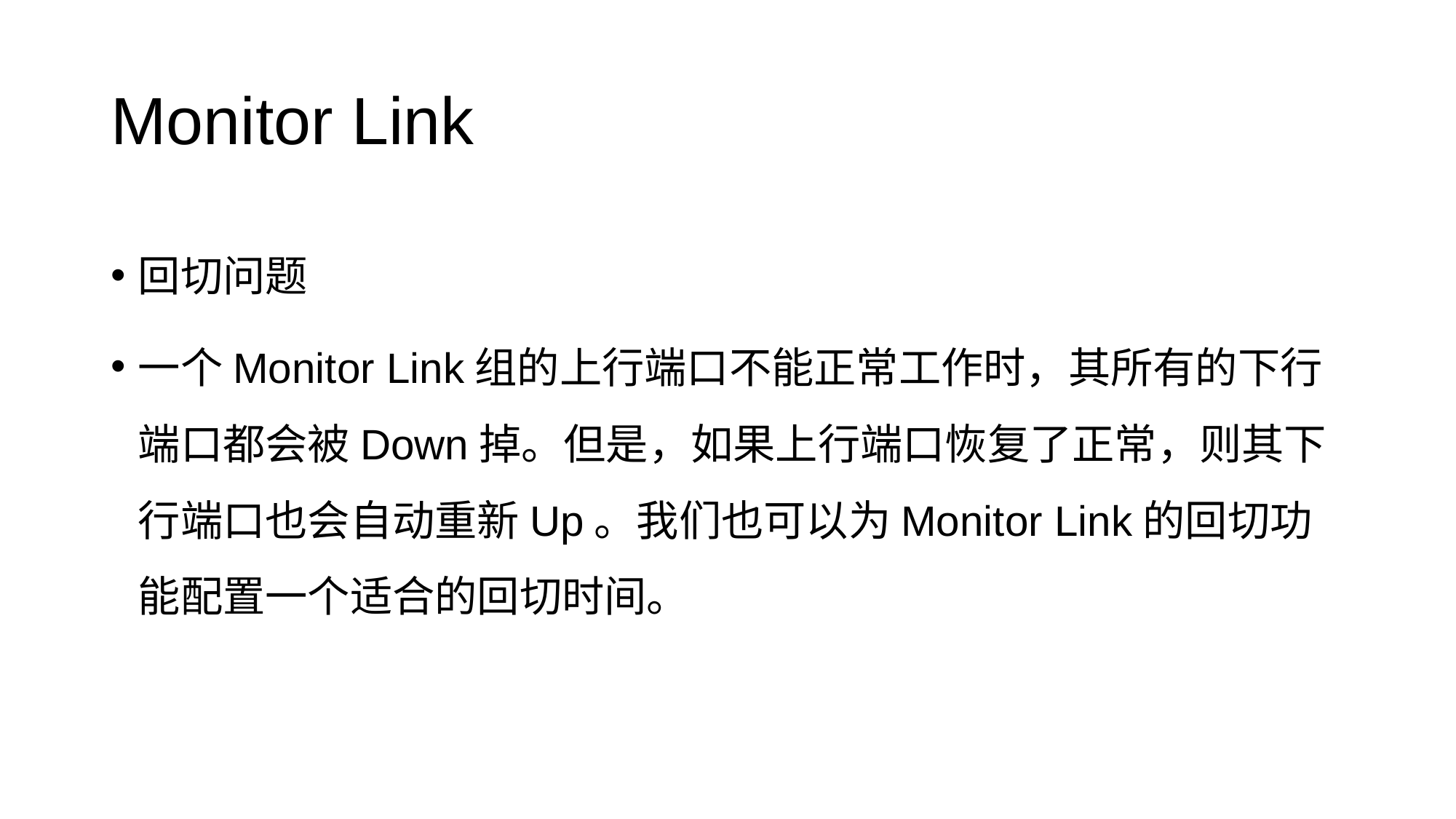

# Monitor Link
回切问题
一个Monitor Link组的上行端口不能正常工作时，其所有的下行端口都会被Down掉。但是，如果上行端口恢复了正常，则其下行端口也会自动重新Up。我们也可以为Monitor Link的回切功能配置一个适合的回切时间。